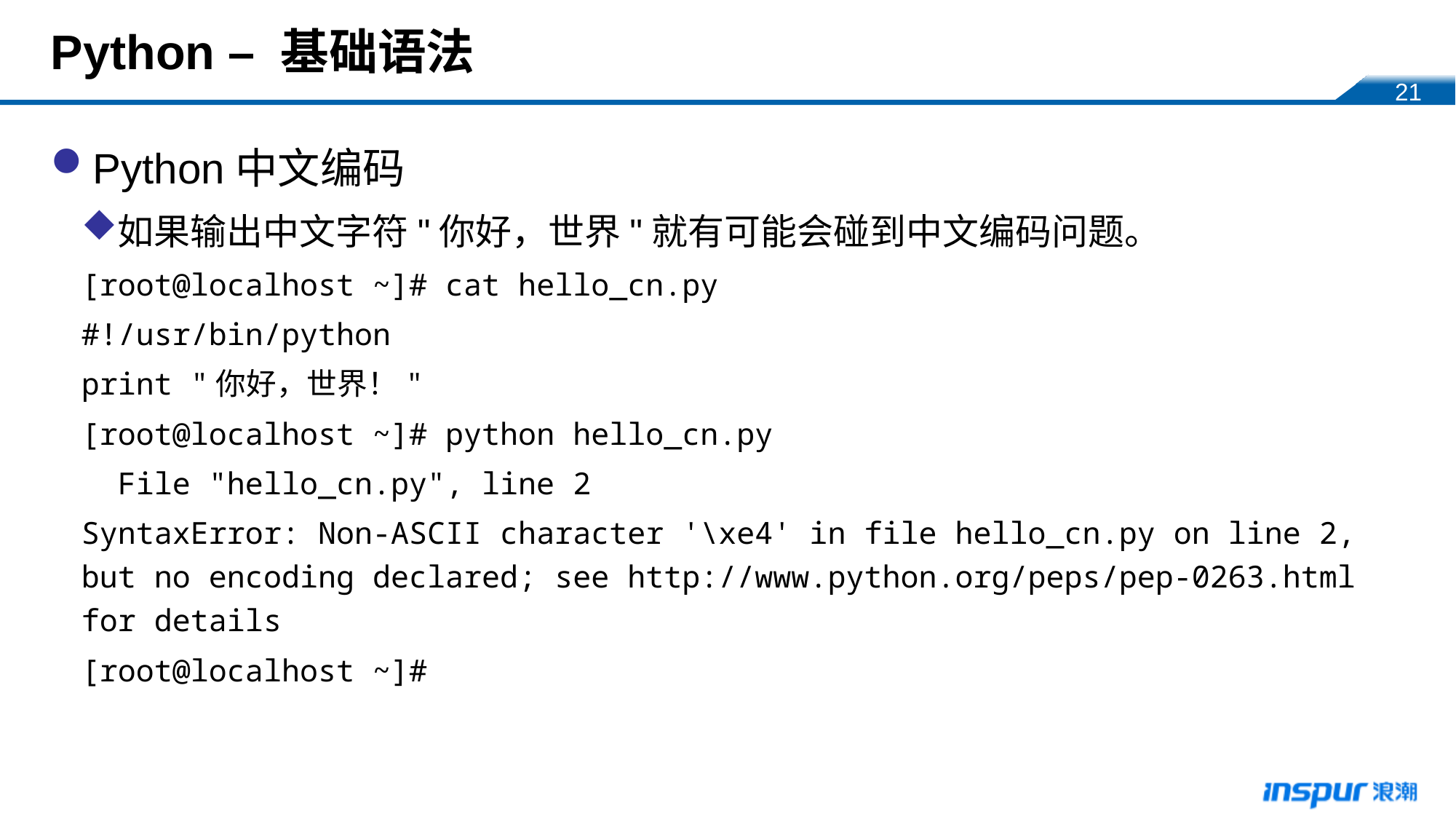

# Python – 基础语法
Python中文编码
如果输出中文字符"你好，世界"就有可能会碰到中文编码问题。
[root@localhost ~]# cat hello_cn.py
#!/usr/bin/python
print "你好，世界！"
[root@localhost ~]# python hello_cn.py
  File "hello_cn.py", line 2
SyntaxError: Non-ASCII character '\xe4' in file hello_cn.py on line 2, but no encoding declared; see http://www.python.org/peps/pep-0263.html for details
[root@localhost ~]#